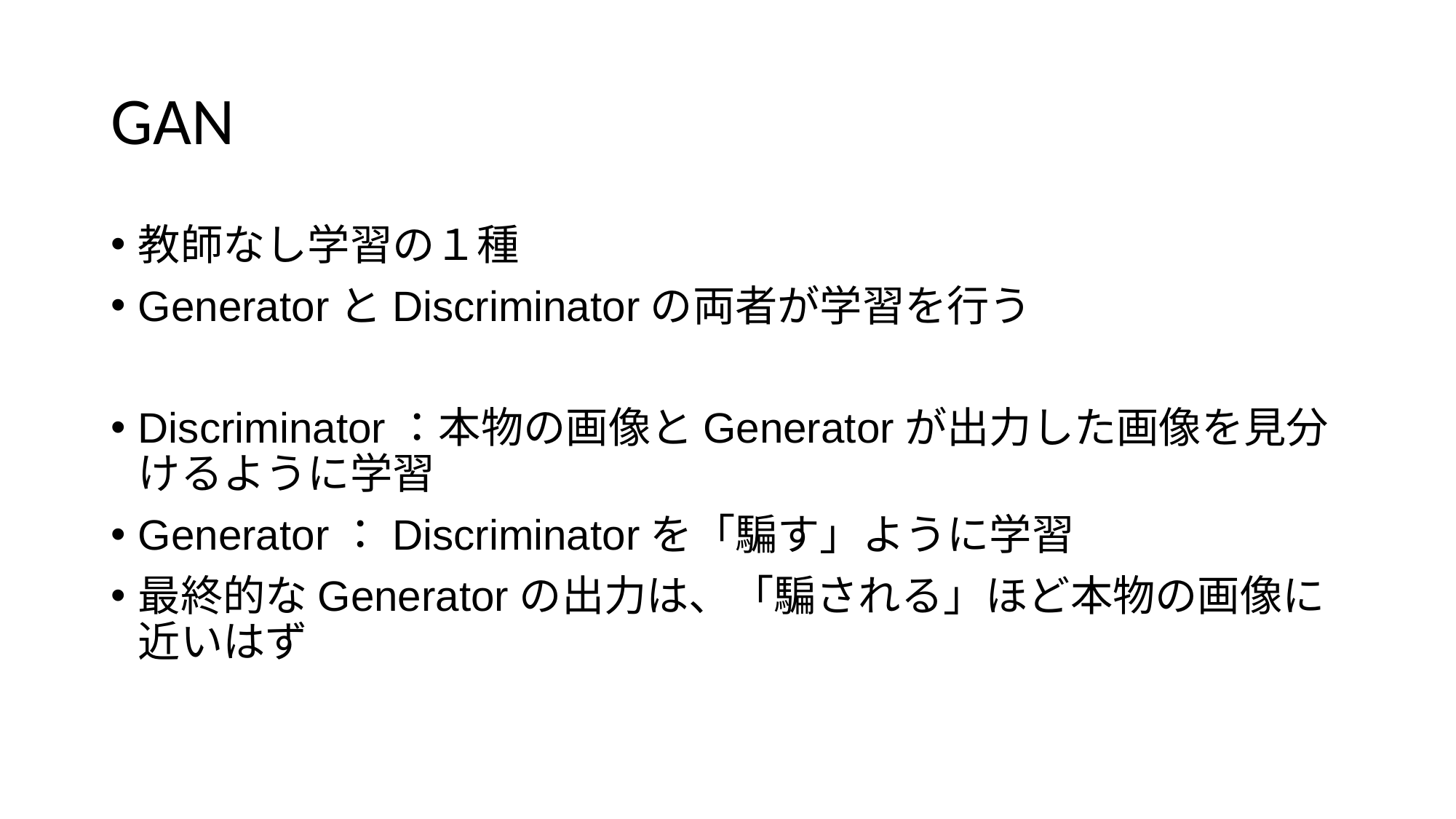

# GAN
教師なし学習の１種
GeneratorとDiscriminatorの両者が学習を行う

Discriminator：本物の画像とGeneratorが出力した画像を見分けるように学習
Generator：Discriminatorを「騙す」ように学習
最終的なGeneratorの出力は、「騙される」ほど本物の画像に近いはず